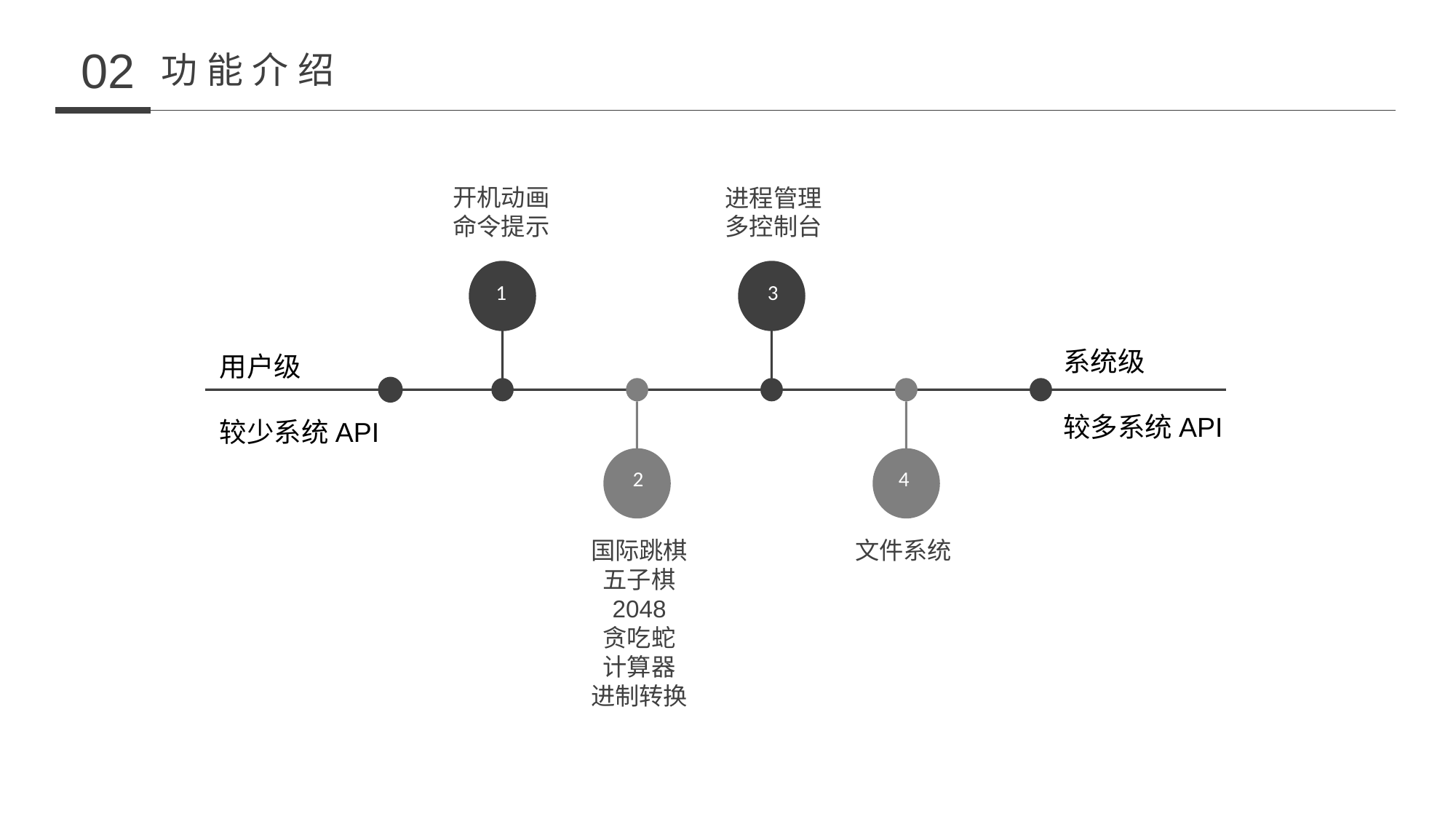

02
功能介绍
开机动画
命令提示
进程管理
多控制台

1
3

4
2

文件系统
国际跳棋
五子棋
2048
贪吃蛇
计算器
进制转换
系统级
较多系统API
用户级
较少系统API